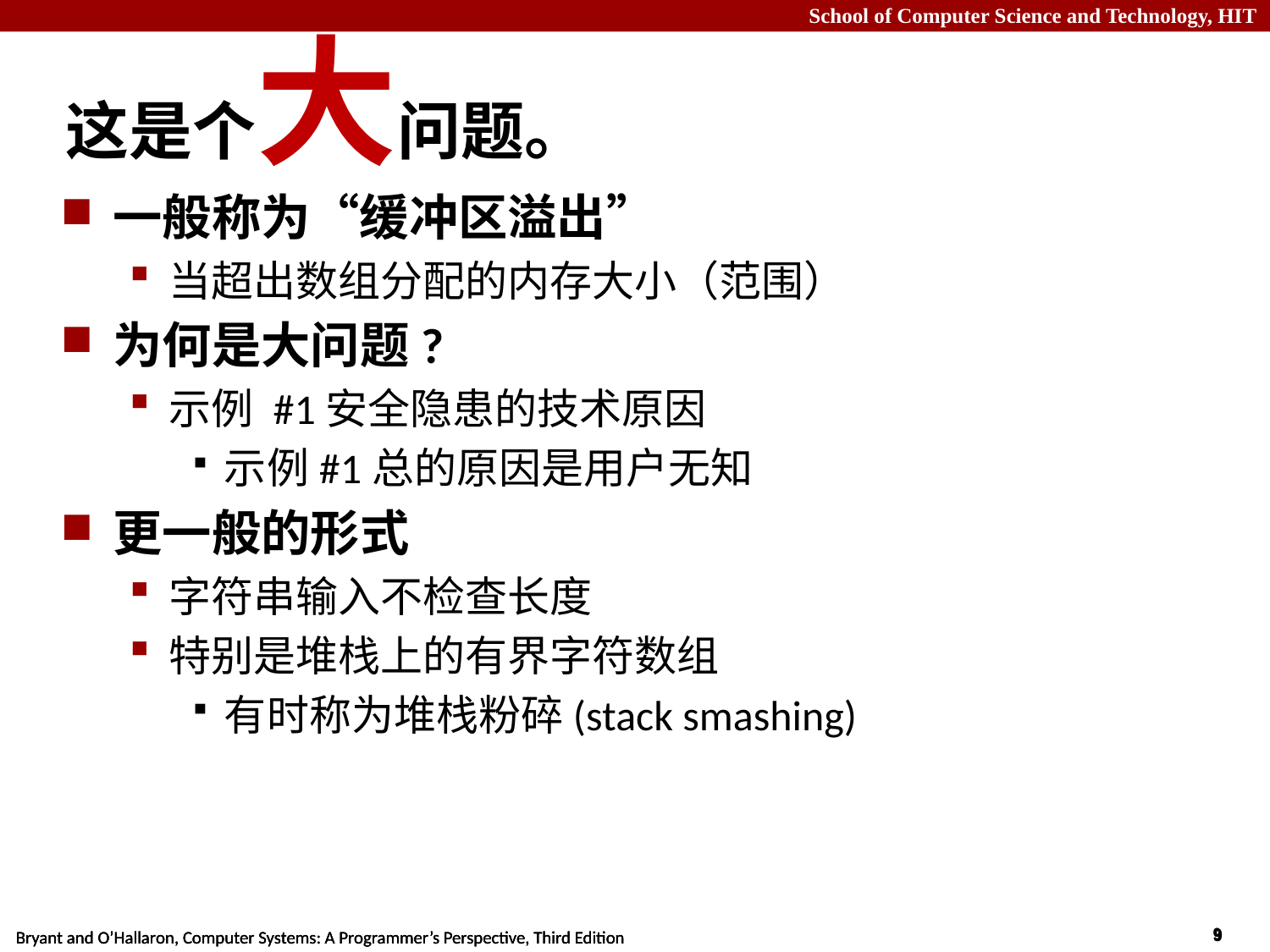

# 这是个大问题。
一般称为“缓冲区溢出”
当超出数组分配的内存大小（范围）
为何是大问题?
示例 #1安全隐患的技术原因
示例#1总的原因是用户无知
更一般的形式
字符串输入不检查长度
特别是堆栈上的有界字符数组
有时称为堆栈粉碎(stack smashing)